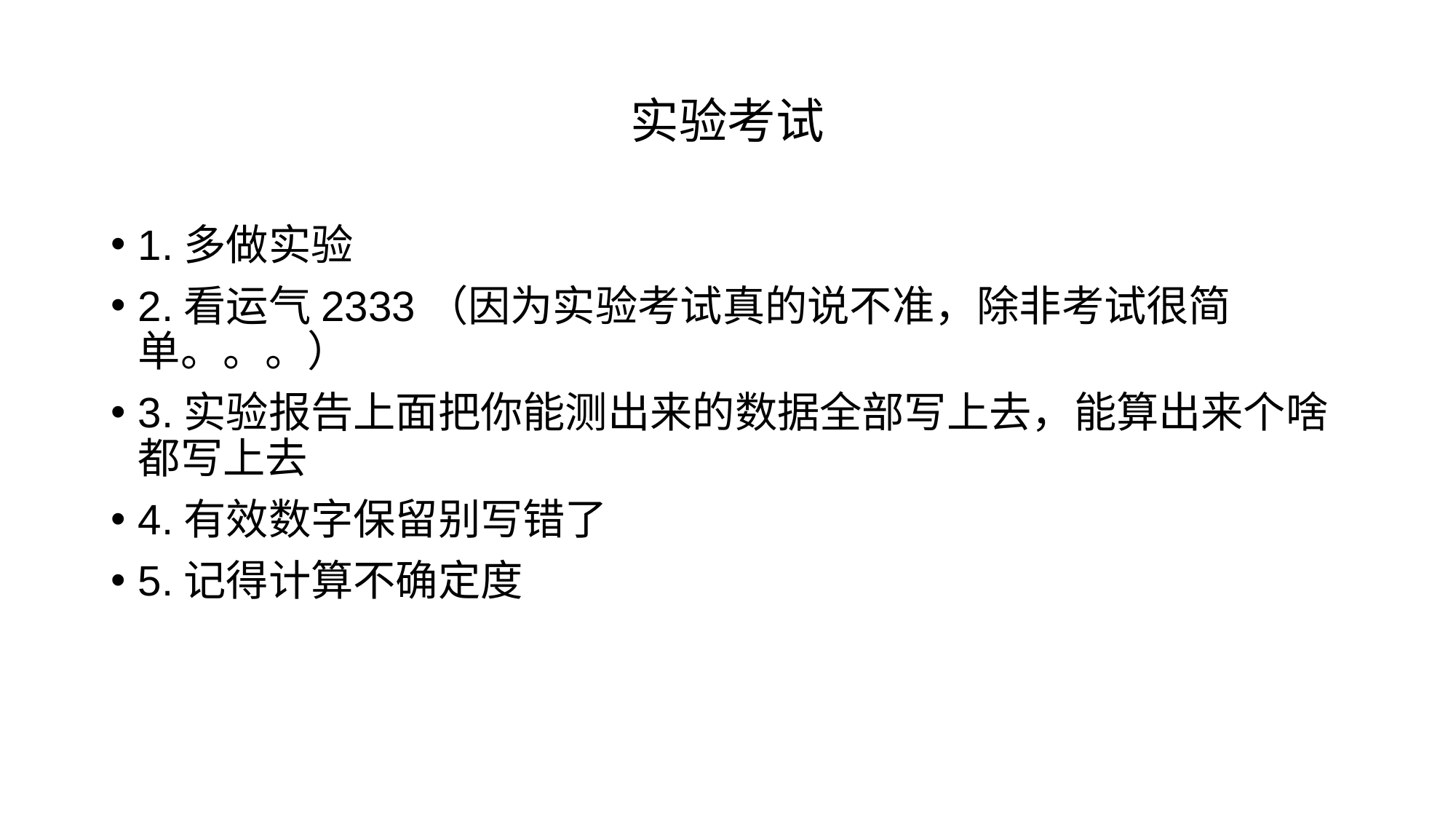

# 实验考试
1.多做实验
2.看运气2333（因为实验考试真的说不准，除非考试很简单。。。）
3.实验报告上面把你能测出来的数据全部写上去，能算出来个啥都写上去
4.有效数字保留别写错了
5.记得计算不确定度